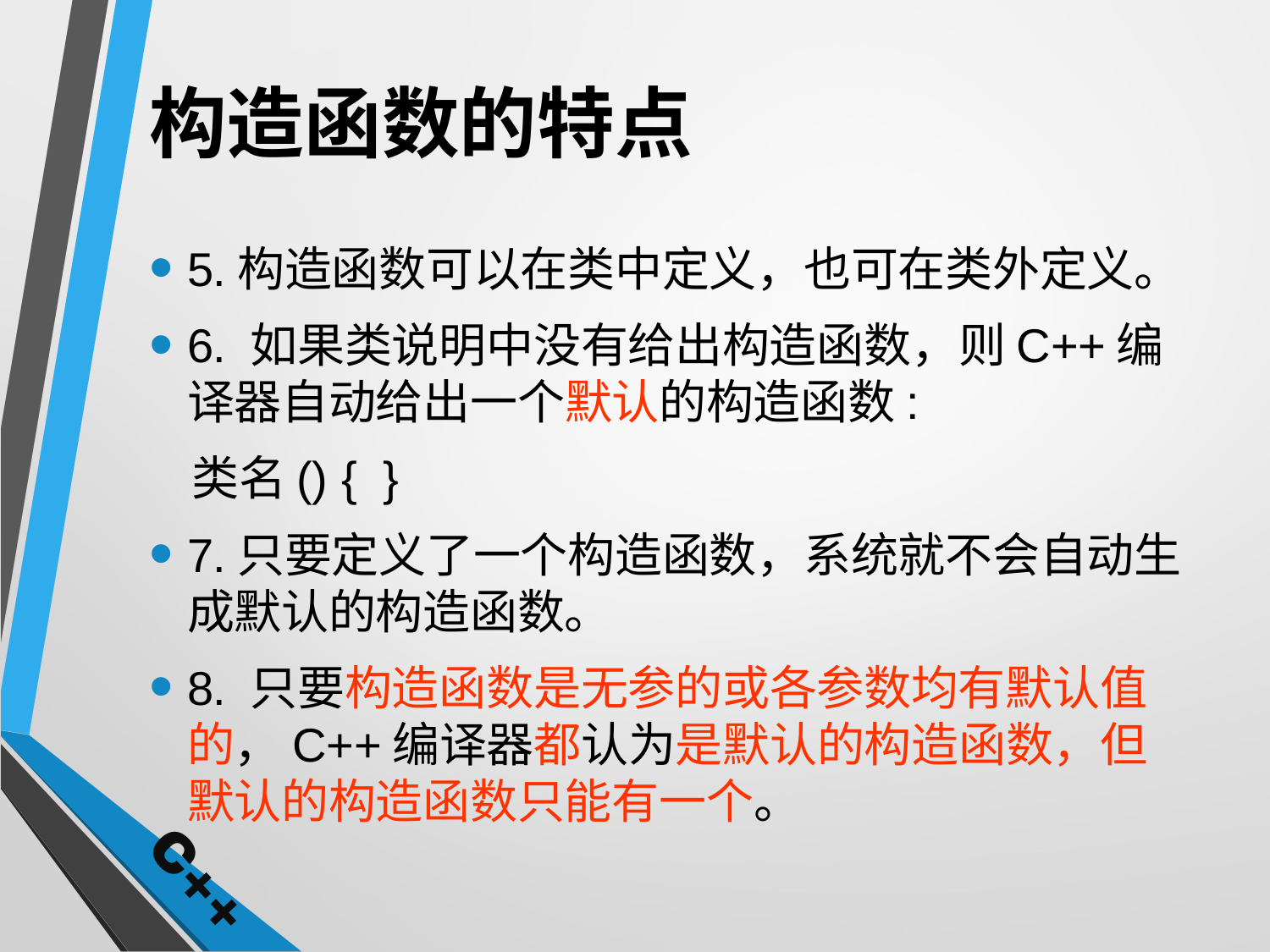

# 构造函数的特点
5.构造函数可以在类中定义，也可在类外定义。
6. 如果类说明中没有给出构造函数，则C++编译器自动给出一个默认的构造函数:
   类名() {  }
7.只要定义了一个构造函数，系统就不会自动生成默认的构造函数。
8. 只要构造函数是无参的或各参数均有默认值的，C++编译器都认为是默认的构造函数，但默认的构造函数只能有一个。